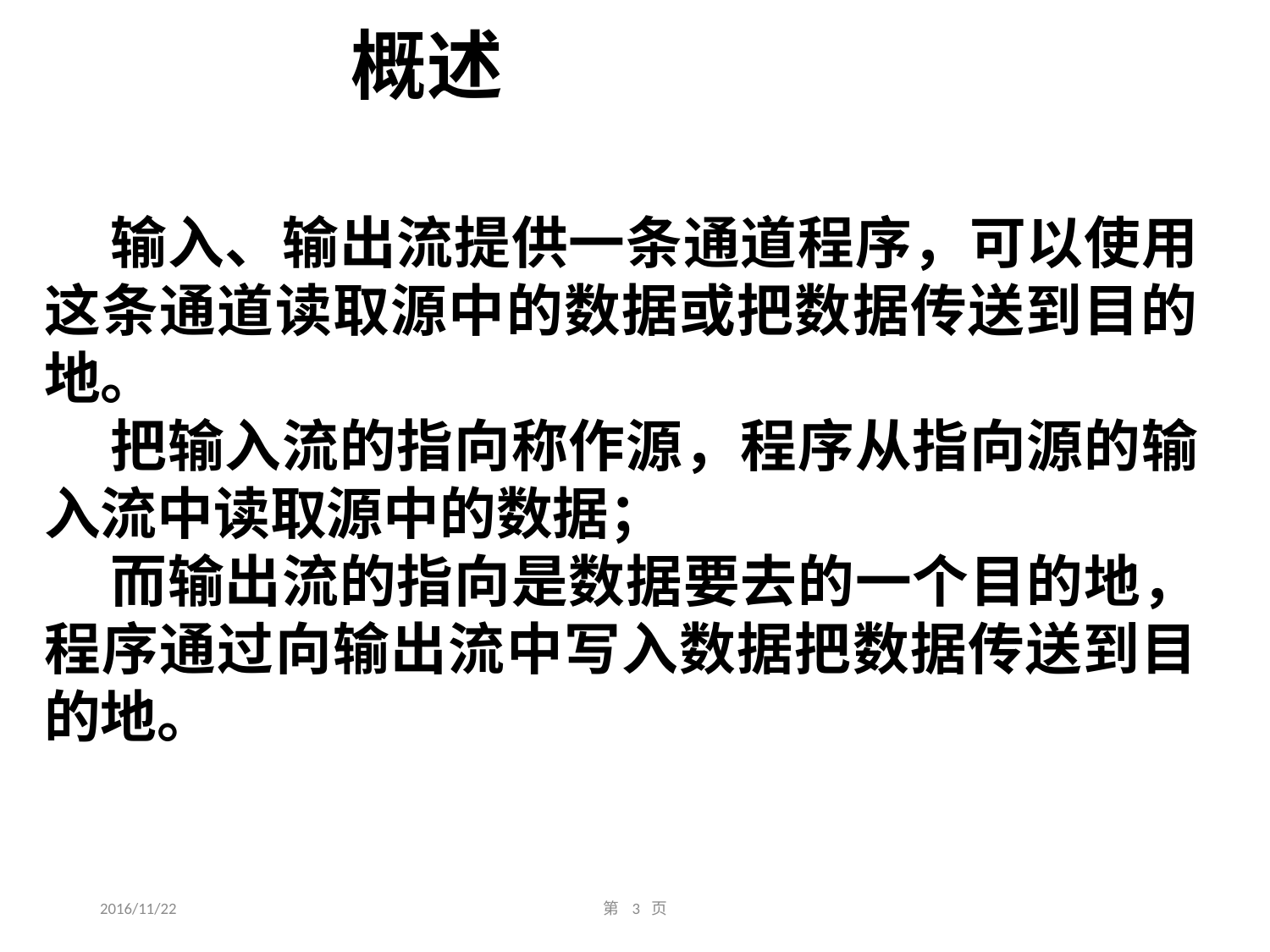

# 概述
输入、输出流提供一条通道程序，可以使用这条通道读取源中的数据或把数据传送到目的地。
把输入流的指向称作源，程序从指向源的输入流中读取源中的数据；
而输出流的指向是数据要去的一个目的地，程序通过向输出流中写入数据把数据传送到目的地。
2016/11/22
第  3  页